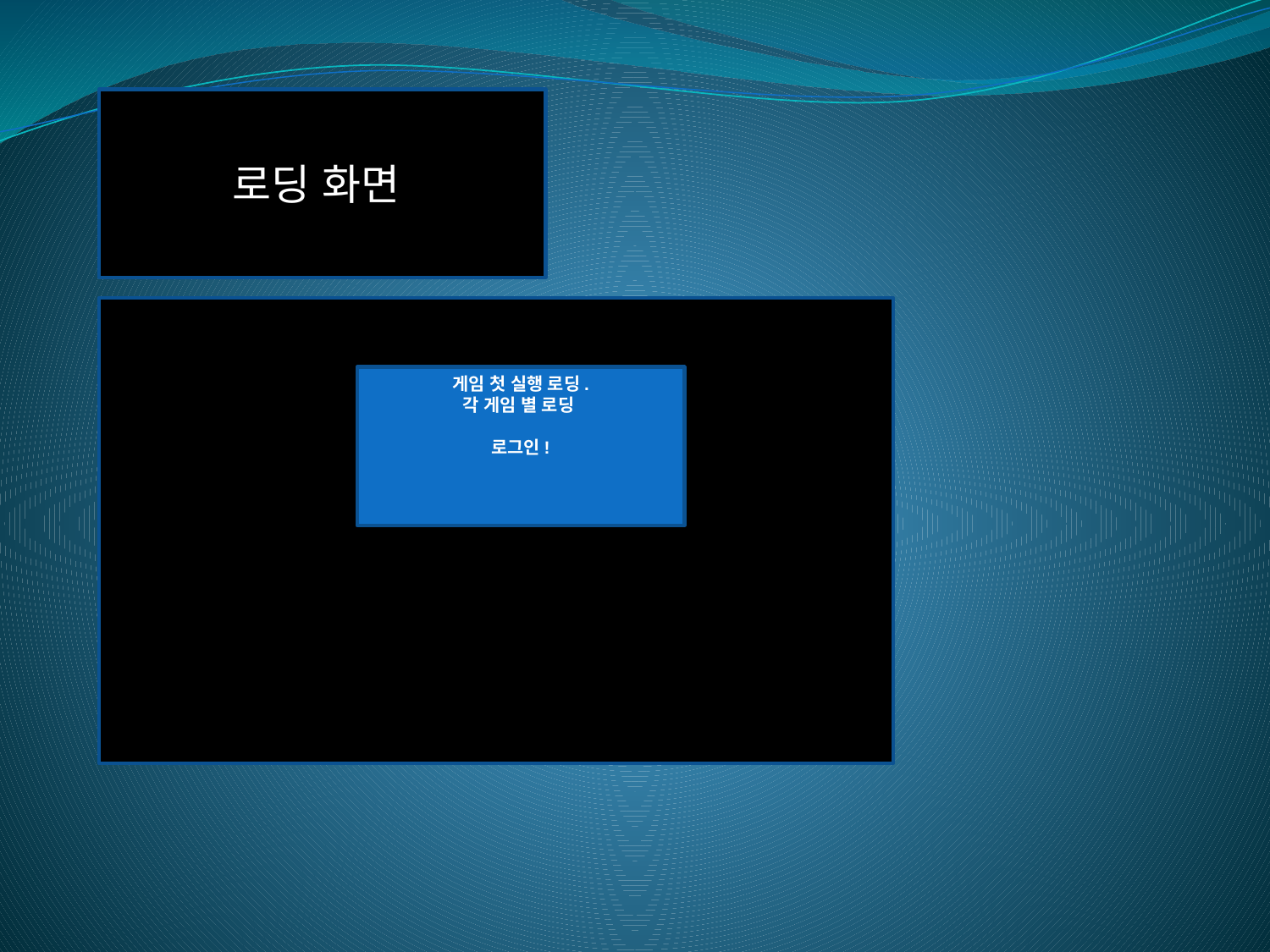

로딩 화면

게임 첫 실행 로딩.
각 게임 별 로딩

로그인!